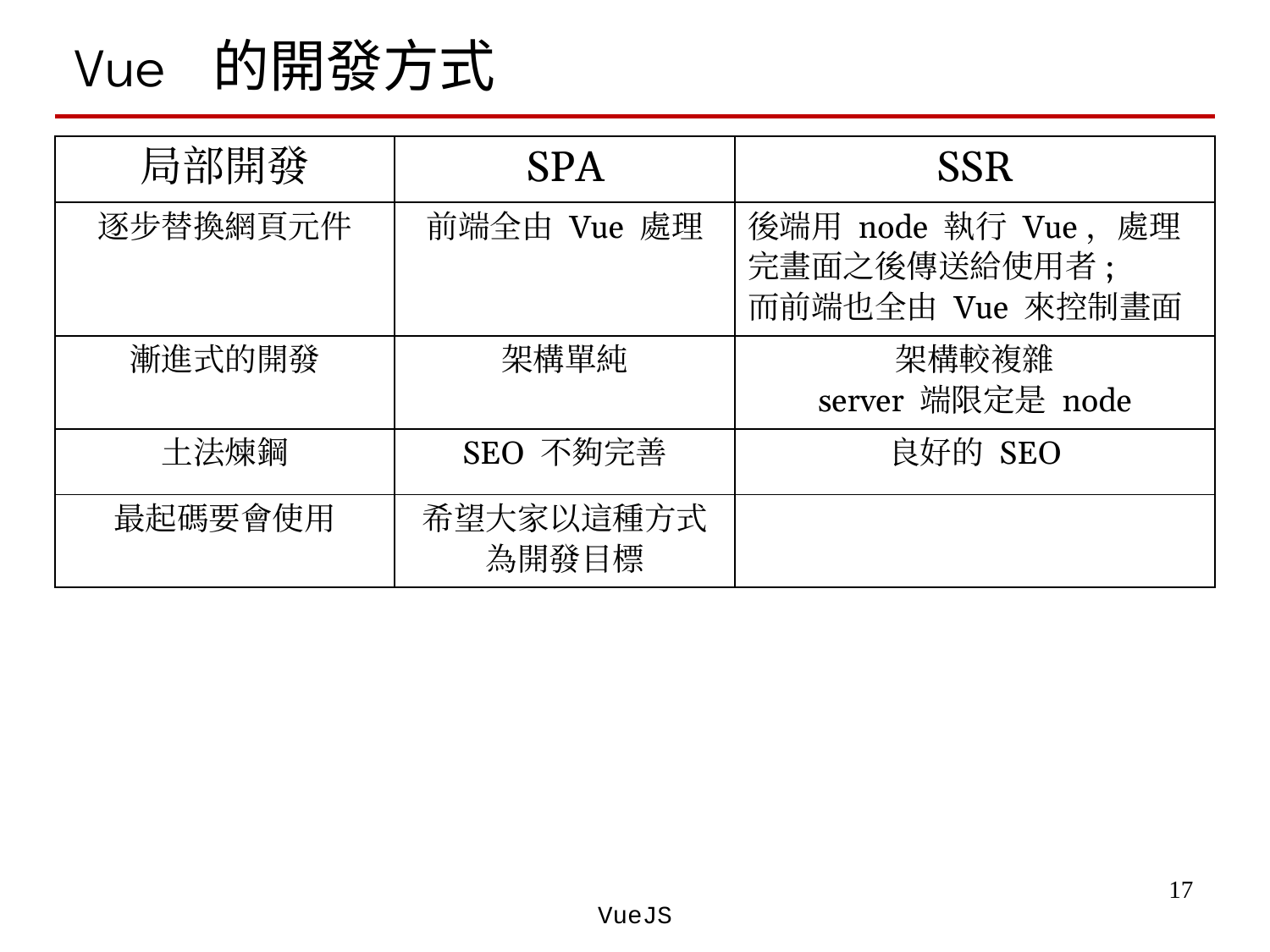

# Vue 的開發方式
| 局部開發 | SPA | SSR |
| --- | --- | --- |
| 逐步替換網頁元件 | 前端全由 Vue 處理 | 後端用 node 執行 Vue，處理完畫面之後傳送給使用者; 而前端也全由 Vue 來控制畫面 |
| 漸進式的開發 | 架構單純 | 架構較複雜 server 端限定是 node |
| 土法煉鋼 | SEO 不夠完善 | 良好的 SEO |
| 最起碼要會使用 | 希望大家以這種方式為開發目標 |  |
17
VueJS